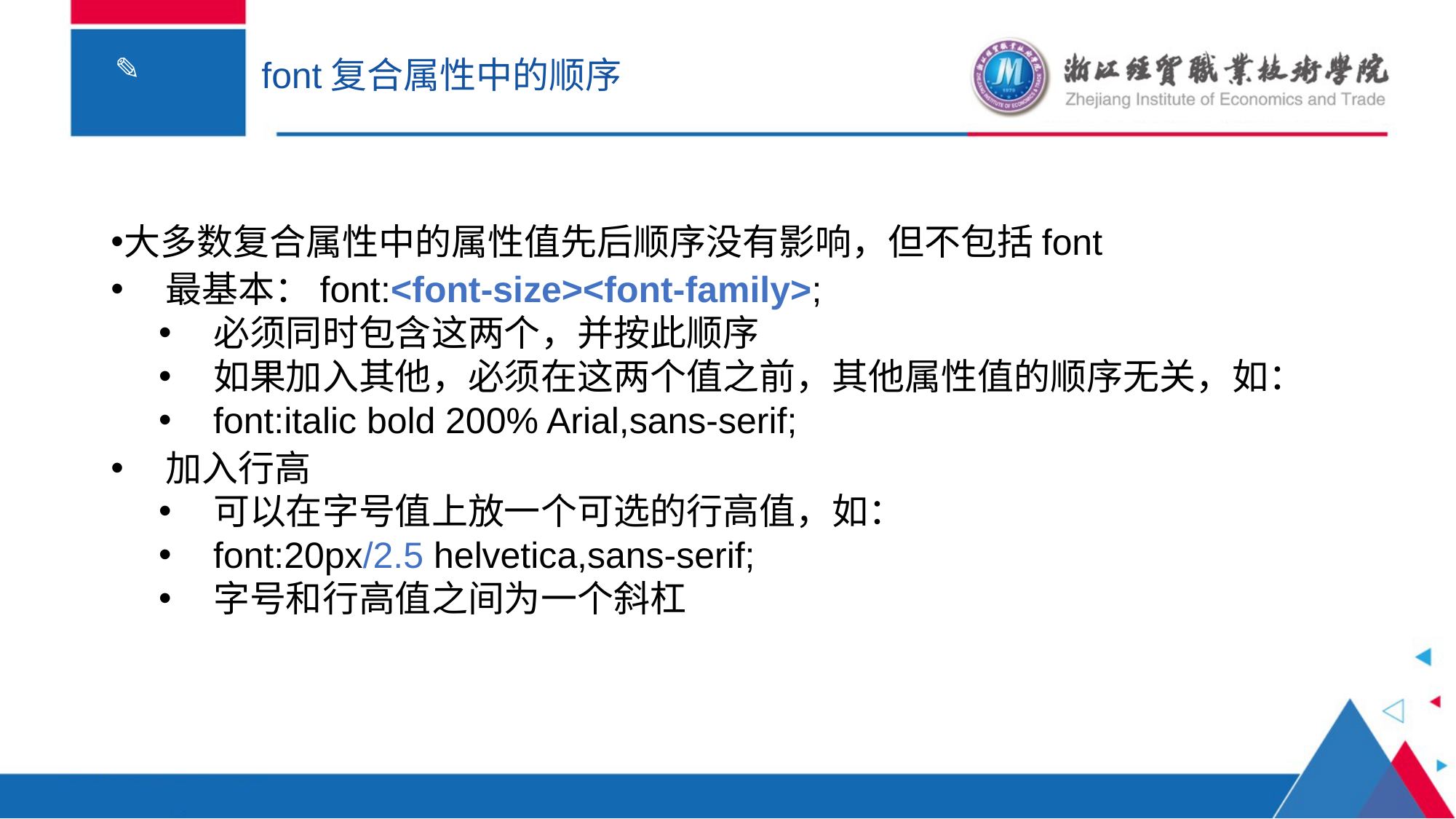

# font复合属性中的顺序
大多数复合属性中的属性值先后顺序没有影响，但不包括font
最基本：font:<font-size><font-family>;
必须同时包含这两个，并按此顺序
如果加入其他，必须在这两个值之前，其他属性值的顺序无关，如：
font:italic bold 200% Arial,sans-serif;
加入行高
可以在字号值上放一个可选的行高值，如：
font:20px/2.5 helvetica,sans-serif;
字号和行高值之间为一个斜杠